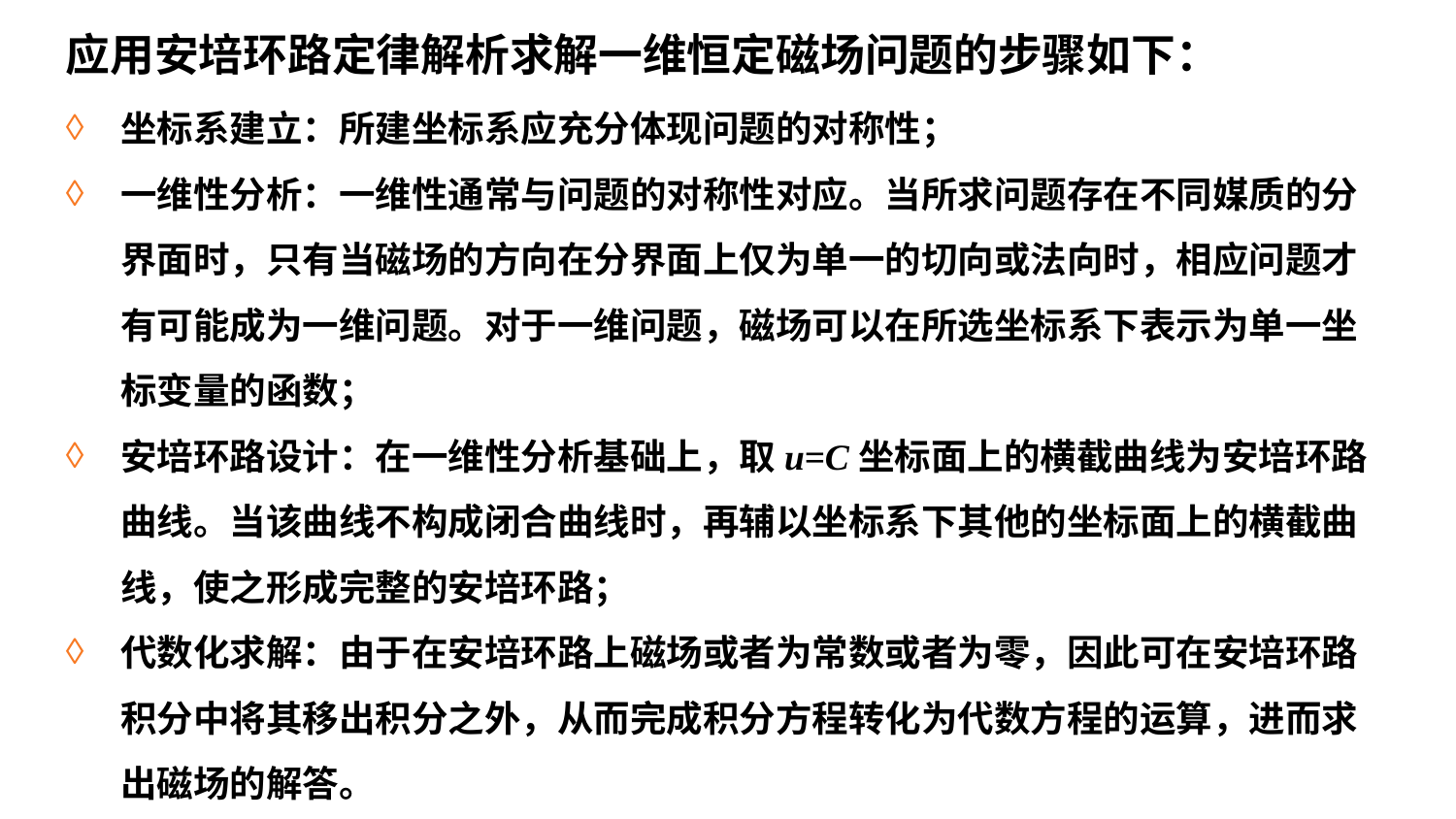

应用安培环路定律解析求解一维恒定磁场问题的步骤如下：
坐标系建立：所建坐标系应充分体现问题的对称性；
一维性分析：一维性通常与问题的对称性对应。当所求问题存在不同媒质的分界面时，只有当磁场的方向在分界面上仅为单一的切向或法向时，相应问题才有可能成为一维问题。对于一维问题，磁场可以在所选坐标系下表示为单一坐标变量的函数；
安培环路设计：在一维性分析基础上，取u=C坐标面上的横截曲线为安培环路曲线。当该曲线不构成闭合曲线时，再辅以坐标系下其他的坐标面上的横截曲线，使之形成完整的安培环路；
代数化求解：由于在安培环路上磁场或者为常数或者为零，因此可在安培环路积分中将其移出积分之外，从而完成积分方程转化为代数方程的运算，进而求出磁场的解答。